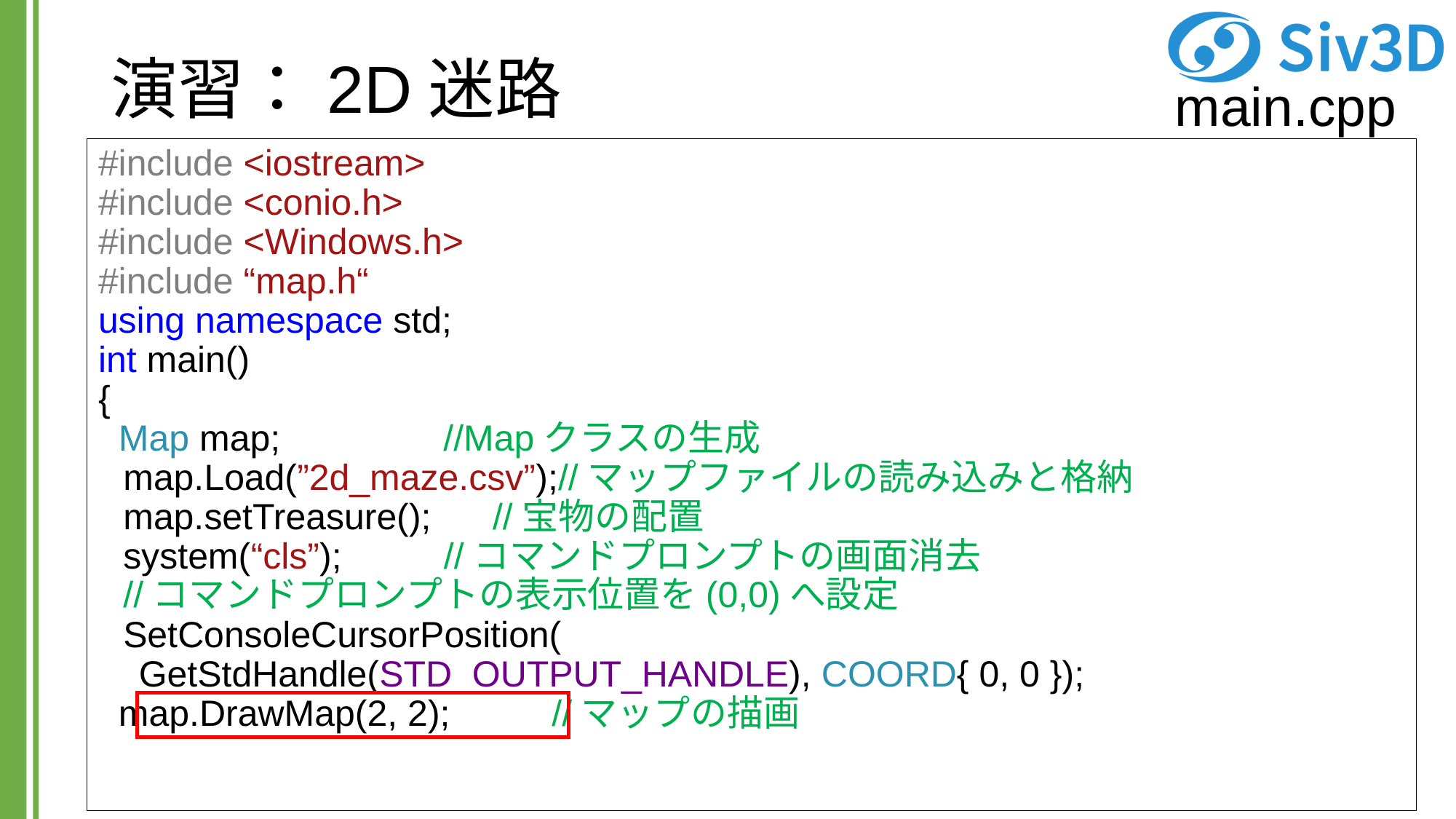

# 演習：2D迷路
main.cpp
#include <iostream>
#include <conio.h>
#include <Windows.h>
#include “map.h“
using namespace std;
int main()
{
  Map map;                //Mapクラスの生成
  map.Load(”2d_maze.csv”);//マップファイルの読み込みと格納
  map.setTreasure();      //宝物の配置
  system(“cls”);          //コマンドプロンプトの画面消去
  //コマンドプロンプトの表示位置を(0,0)へ設定
  SetConsoleCursorPosition(
    GetStdHandle(STD_OUTPUT_HANDLE), COORD{ 0, 0 });
  map.DrawMap(2, 2);          //マップの描画